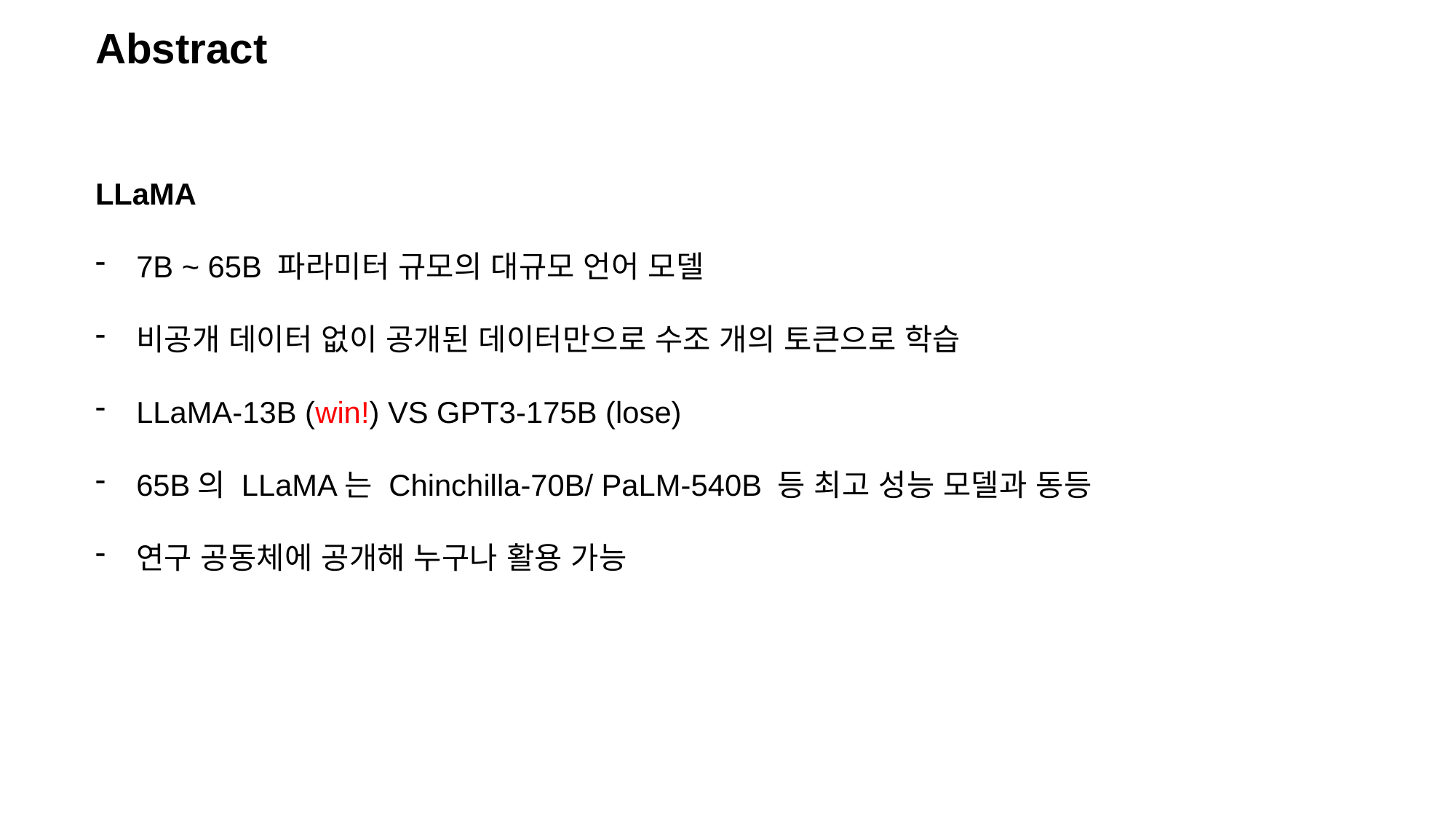

Abstract
LLaMA

7B ~ 65B 파라미터 규모의 대규모 언어 모델

비공개 데이터 없이 공개된 데이터만으로 수조 개의 토큰으로 학습

LLaMA-13B (win!) VS GPT3-175B (lose)

65B의 LLaMA는 Chinchilla-70B/ PaLM-540B 등 최고 성능 모델과 동등

연구 공동체에 공개해 누구나 활용 가능